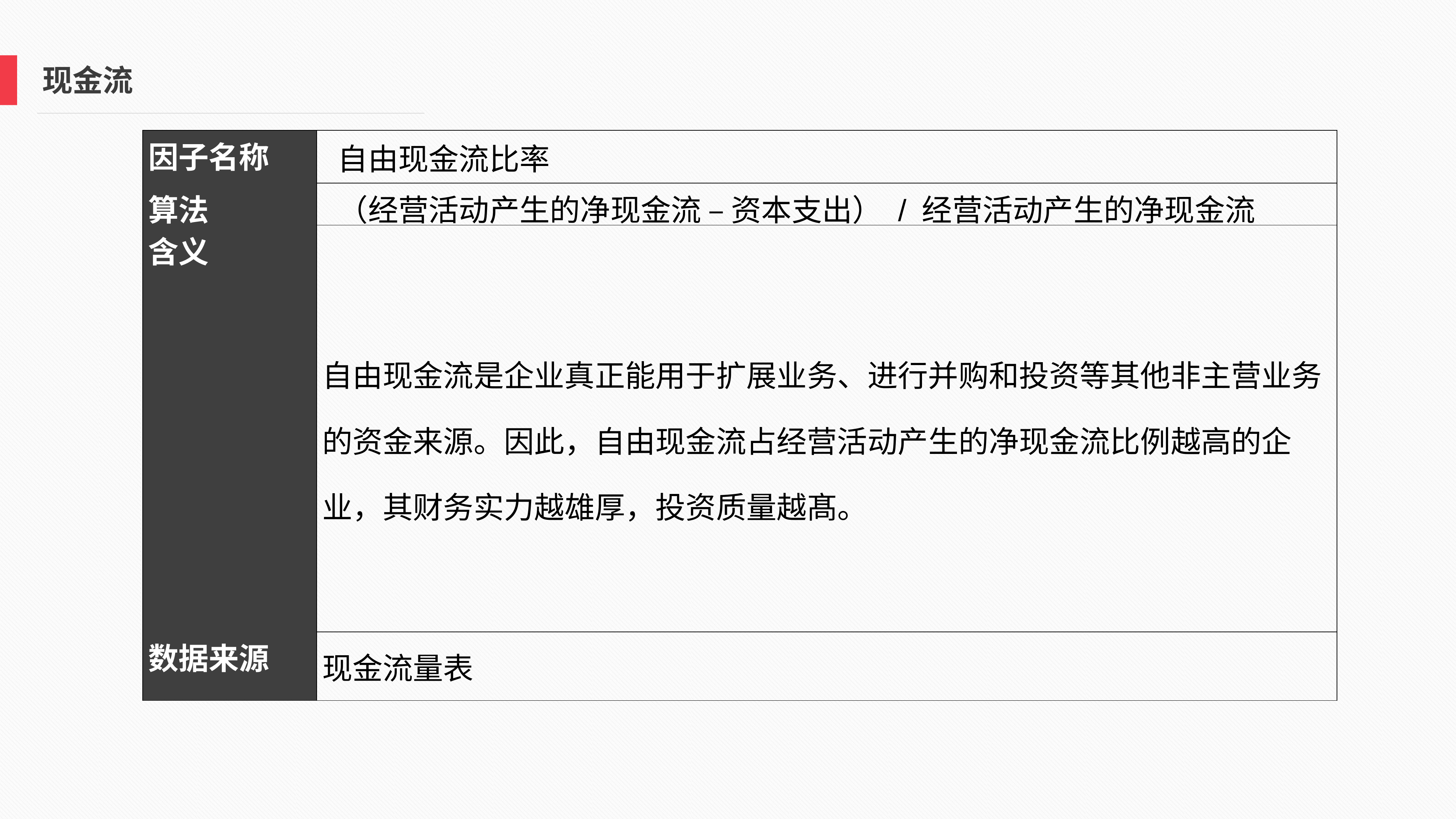

现金流
| 因子名称 | 自由现金流比率 |
| --- | --- |
| 算法 | （经营活动产生的净现金流 – 资本支出） / 经营活动产生的净现金流 |
| 含义 | 自由现金流是企业真正能用于扩展业务、进行并购和投资等其他非主营业务的资金来源。因此，自由现金流占经营活动产生的净现金流比例越高的企业，其财务实力越雄厚，投资质量越髙。 |
| 数据来源 | 现金流量表 |